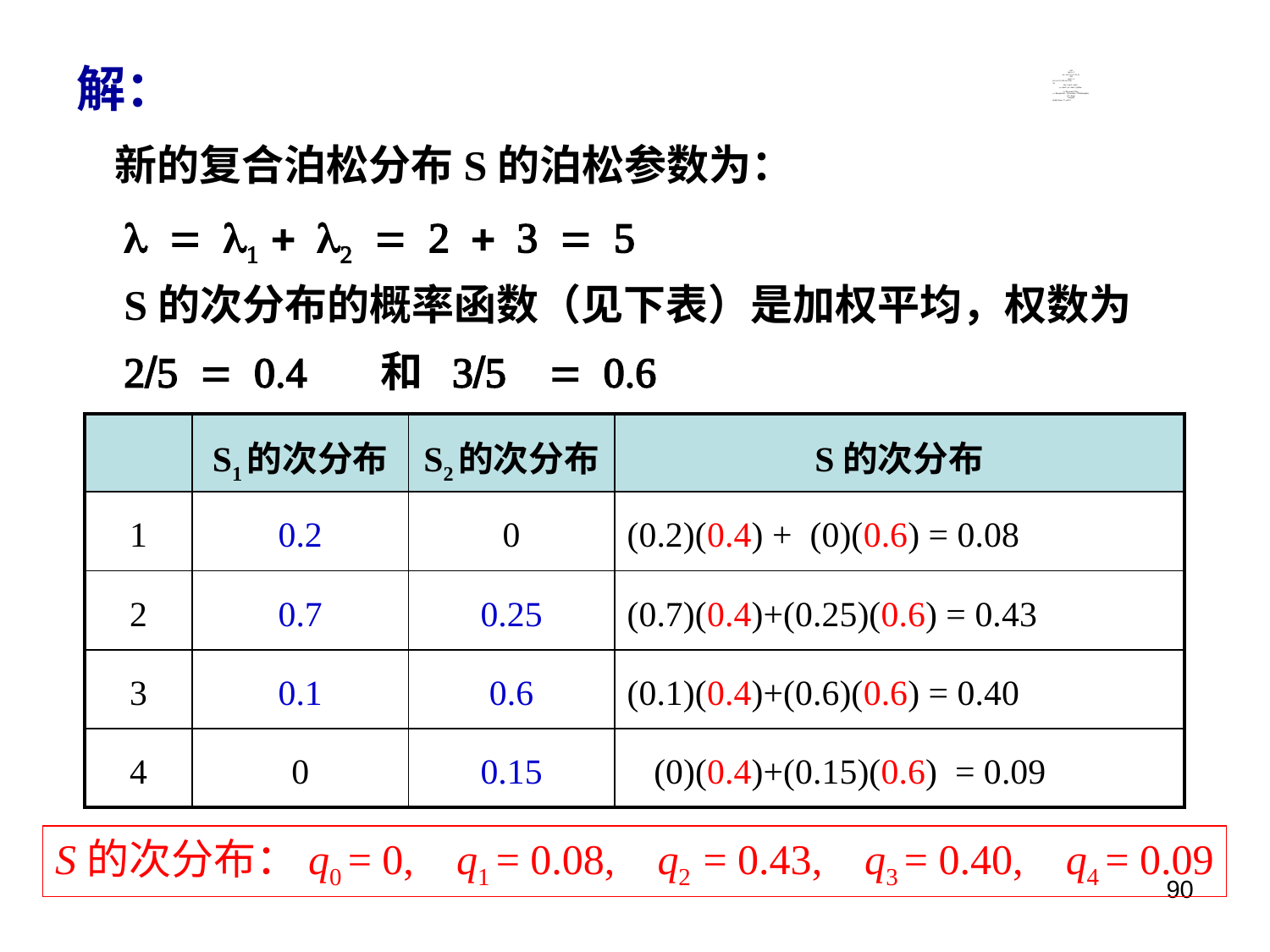

# 解：
#S1
lam1 = 2
p1 = c(0, 0.2, 0.7, 0.1, 0)
#S2
lam2 = 3
p2 = c(0, 0, 0.25, 0.6, 0.15)
#S
lam = lam1 + lam2
p = (lam1 * p1 + lam2 * p2)/lam

z = fft(c(p,rep(0,30)))
y = fft(exp(lam*(z - 1)), inverse = TRUE)/length(z)
pS = Re(y)
sum(pS)
plot(pS, type = 'h', col=2)
   新的复合泊松分布S的泊松参数为：
λ = λ1 + λ2 = 2 + 3 = 5
S的次分布的概率函数（见下表）是加权平均，权数为
2/5 = 0.4   和  3/5  = 0.6
|  | S1的次分布 | S2的次分布 | S的次分布 |
| --- | --- | --- | --- |
| 1 | 0.2 | 0 | (0.2)(0.4) + (0)(0.6) = 0.08 |
| 2 | 0.7 | 0.25 | (0.7)(0.4)+(0.25)(0.6) = 0.43 |
| 3 | 0.1 | 0.6 | (0.1)(0.4)+(0.6)(0.6) = 0.40 |
| 4 | 0 | 0.15 | (0)(0.4)+(0.15)(0.6) = 0.09 |
S的次分布：q0 = 0,    q1 = 0.08,    q2  = 0.43,    q3 = 0.40,    q4 = 0.09
90